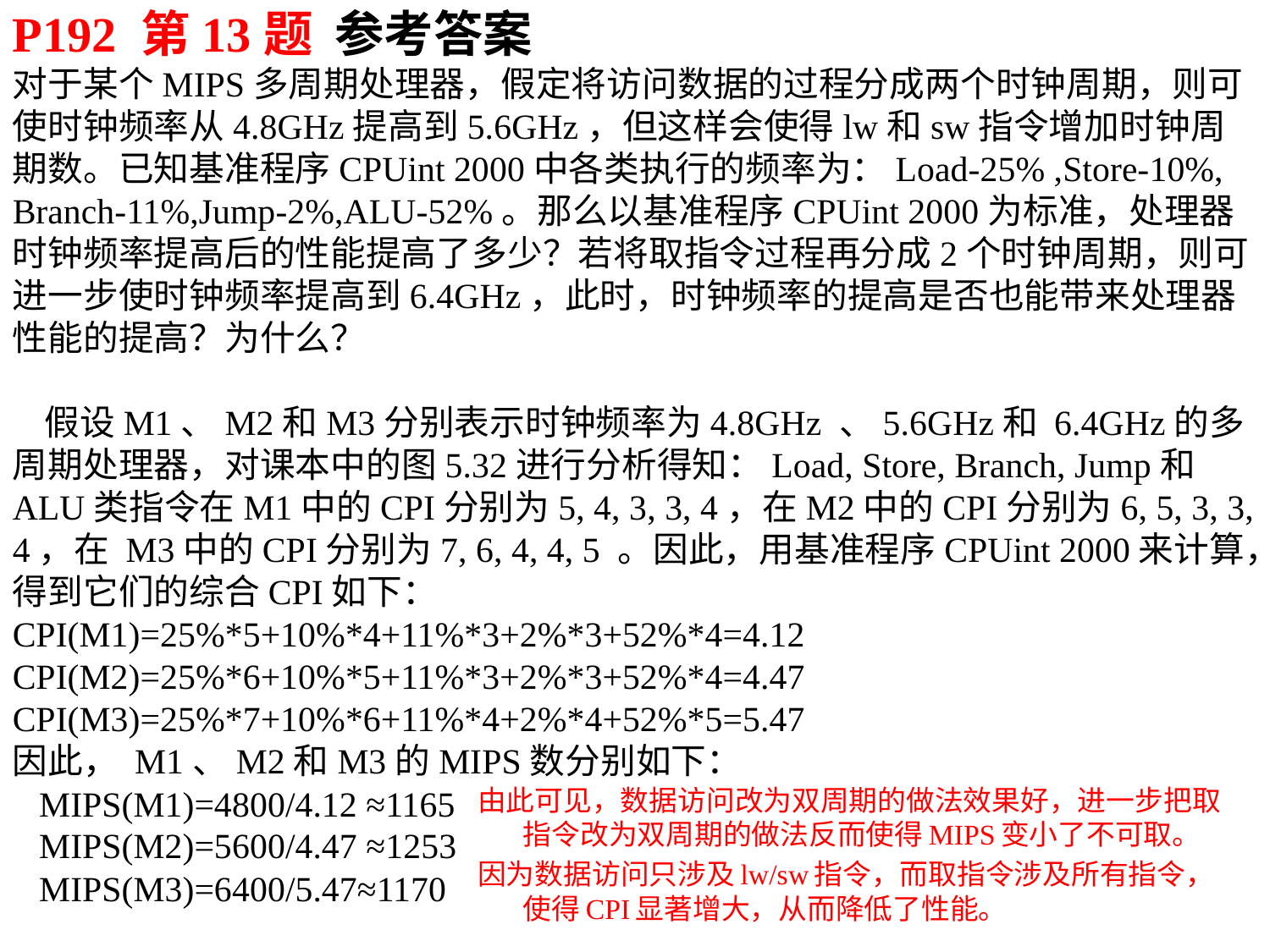

P192 第13题  参考答案
对于某个MIPS多周期处理器，假定将访问数据的过程分成两个时钟周期，则可使时钟频率从4.8GHz提高到5.6GHz，但这样会使得lw和sw指令增加时钟周期数。已知基准程序CPUint 2000中各类执行的频率为：Load-25% ,Store-10%, Branch-11%,Jump-2%,ALU-52%。那么以基准程序CPUint 2000为标准，处理器时钟频率提高后的性能提高了多少？若将取指令过程再分成2个时钟周期，则可进一步使时钟频率提高到6.4GHz，此时，时钟频率的提高是否也能带来处理器性能的提高？为什么？

   假设M1、M2和M3分别表示时钟频率为4.8GHz 、5.6GHz和 6.4GHz的多周期处理器，对课本中的图5.32进行分析得知：Load, Store, Branch, Jump和ALU类指令在M1中的CPI分别为5, 4, 3, 3, 4，在M2中的CPI分别为6, 5, 3, 3, 4，在 M3中的CPI分别为7, 6, 4, 4, 5 。因此，用基准程序CPUint 2000来计算，得到它们的综合CPI如下：
CPI(M1)=25%*5+10%*4+11%*3+2%*3+52%*4=4.12
CPI(M2)=25%*6+10%*5+11%*3+2%*3+52%*4=4.47
CPI(M3)=25%*7+10%*6+11%*4+2%*4+52%*5=5.47
因此， M1、M2和M3的MIPS数分别如下：
   MIPS(M1)=4800/4.12 ≈1165
   MIPS(M2)=5600/4.47 ≈1253
   MIPS(M3)=6400/5.47≈1170

由此可见，数据访问改为双周期的做法效果好，进一步把取指令改为双周期的做法反而使得MIPS变小了不可取。
因为数据访问只涉及lw/sw指令，而取指令涉及所有指令，使得CPI显著增大，从而降低了性能。